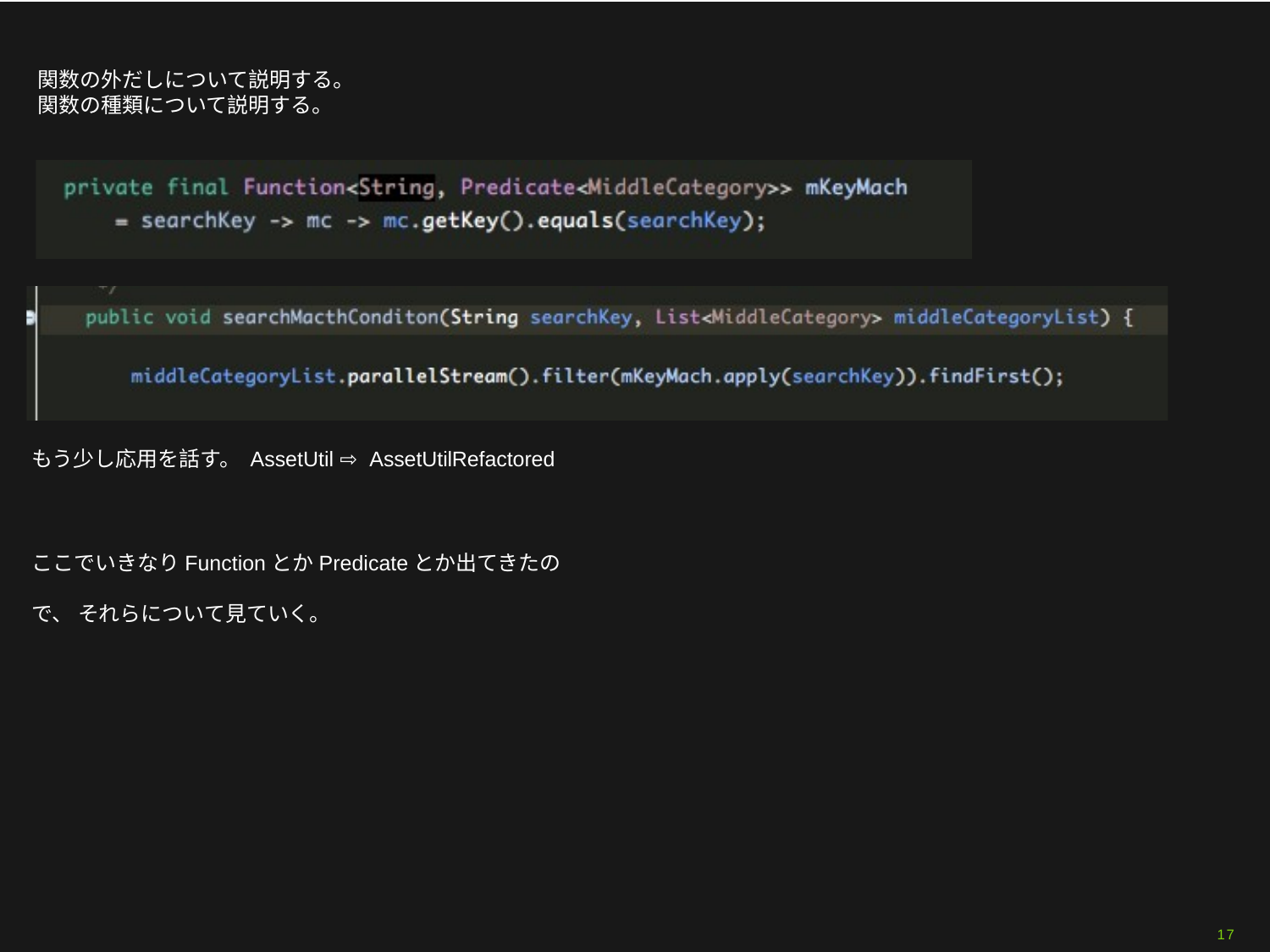

関数の外だしについて説明する。 関数の種類について説明する。

もう少し応用を話す。 AssetUtil ⇨ AssetUtilRefactored

ここでいきなりFunctionとかPredicateとか出てきたので、 それらについて見ていく。
17